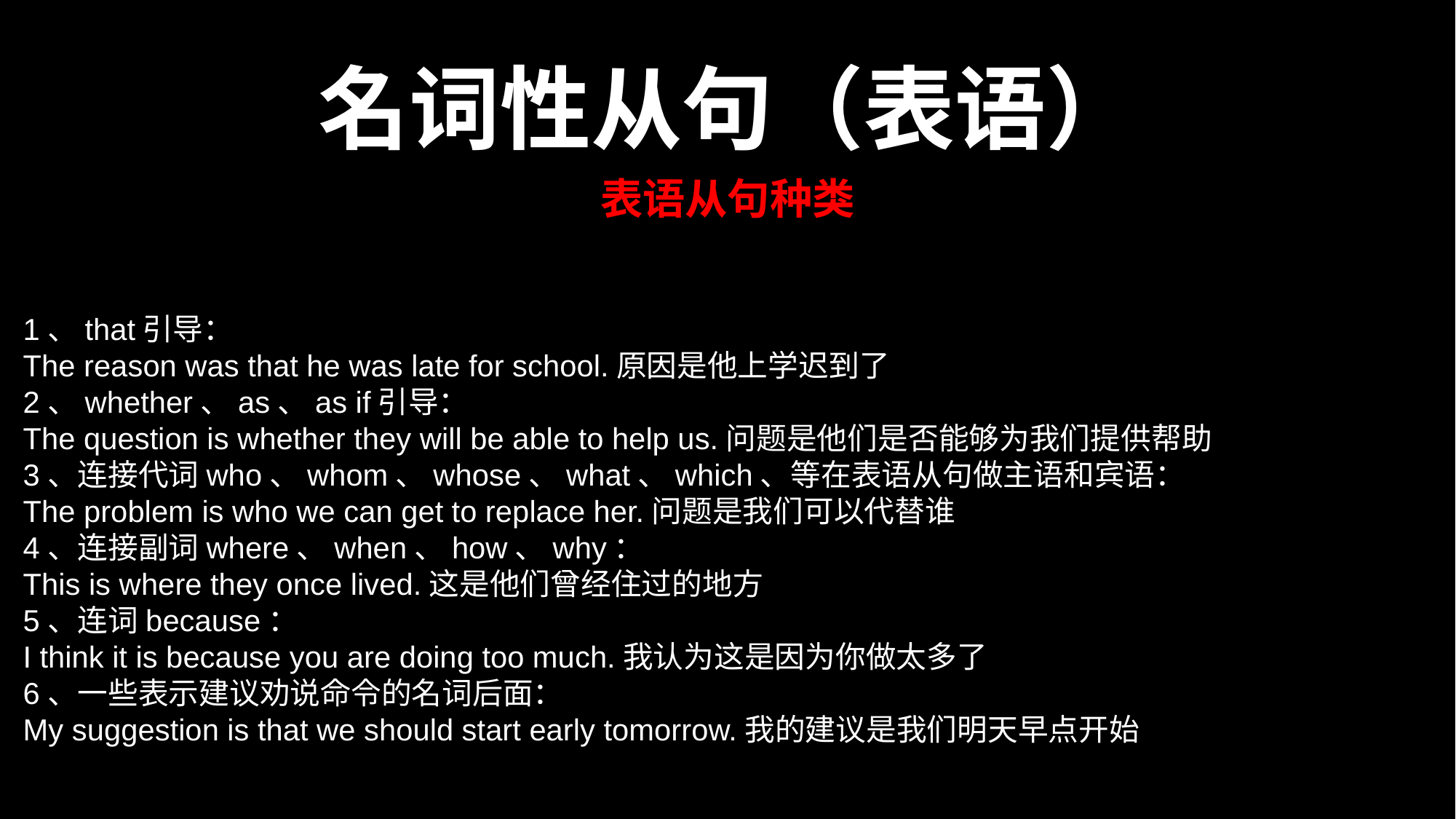

名词性从句（表语）
表语从句种类
1、that引导：
The reason was that he was late for school.原因是他上学迟到了
2、whether、as、as if引导：
The question is whether they will be able to help us.问题是他们是否能够为我们提供帮助
3、连接代词who、whom、whose、what、which、等在表语从句做主语和宾语：
The problem is who we can get to replace her.问题是我们可以代替谁
4、连接副词where、when、how、why：
This is where they once lived.这是他们曾经住过的地方
5、连词because：
I think it is because you are doing too much.我认为这是因为你做太多了
6、一些表示建议劝说命令的名词后面：
My suggestion is that we should start early tomorrow.我的建议是我们明天早点开始